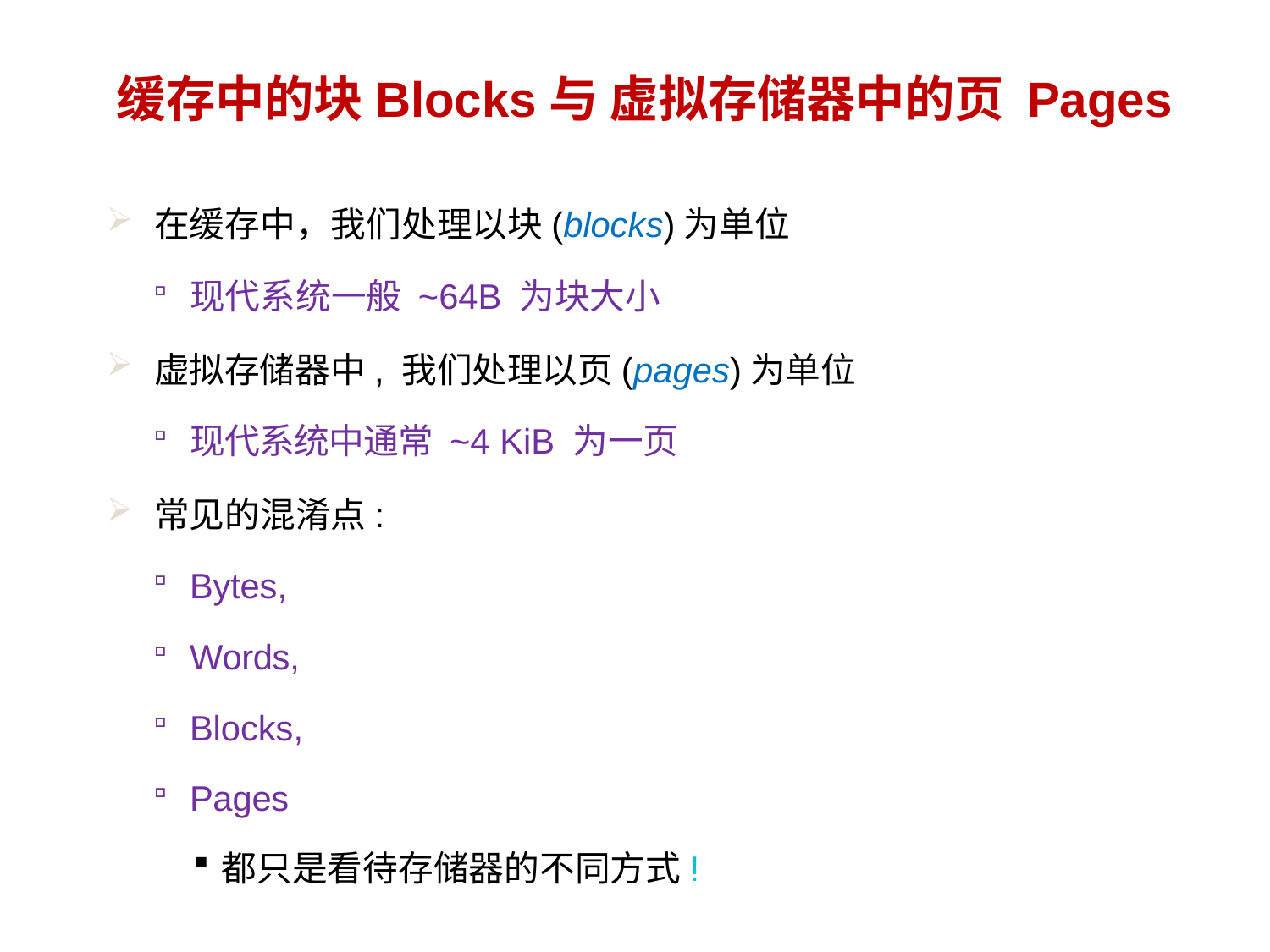

# 缓存中的块Blocks与 虚拟存储器中的页 Pages
在缓存中，我们处理以块(blocks)为单位
现代系统一般 ~64B 为块大小
虚拟存储器中, 我们处理以页(pages)为单位
现代系统中通常 ~4 KiB 为一页
常见的混淆点:
Bytes,
Words,
Blocks,
Pages
都只是看待存储器的不同方式!